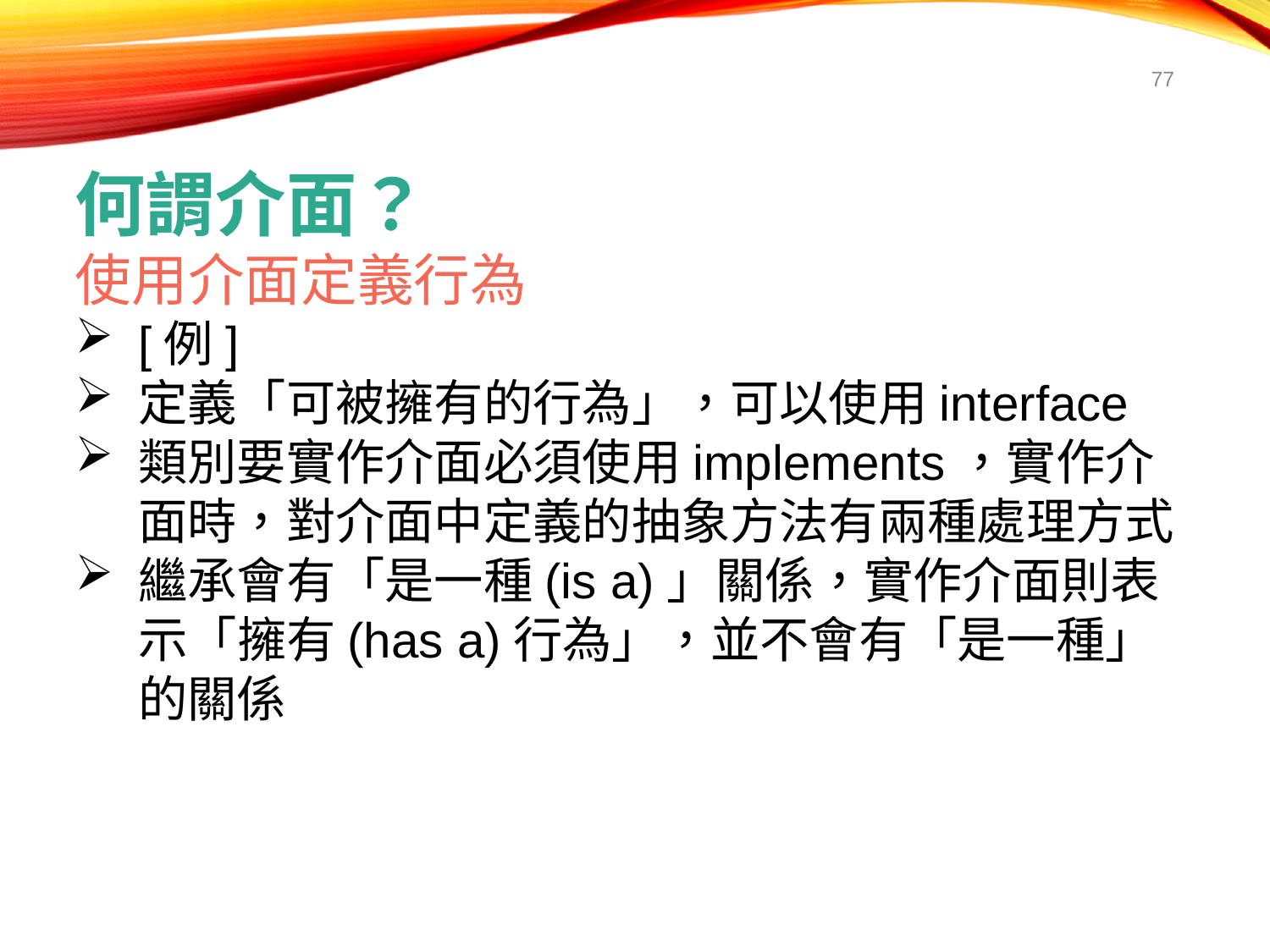

77
何謂介面？
使用介面定義行為
[例]
定義「可被擁有的行為」，可以使用interface
類別要實作介面必須使用implements，實作介面時，對介面中定義的抽象方法有兩種處理方式
繼承會有「是一種(is a)」關係，實作介面則表示「擁有(has a)行為」，並不會有「是一種」的關係